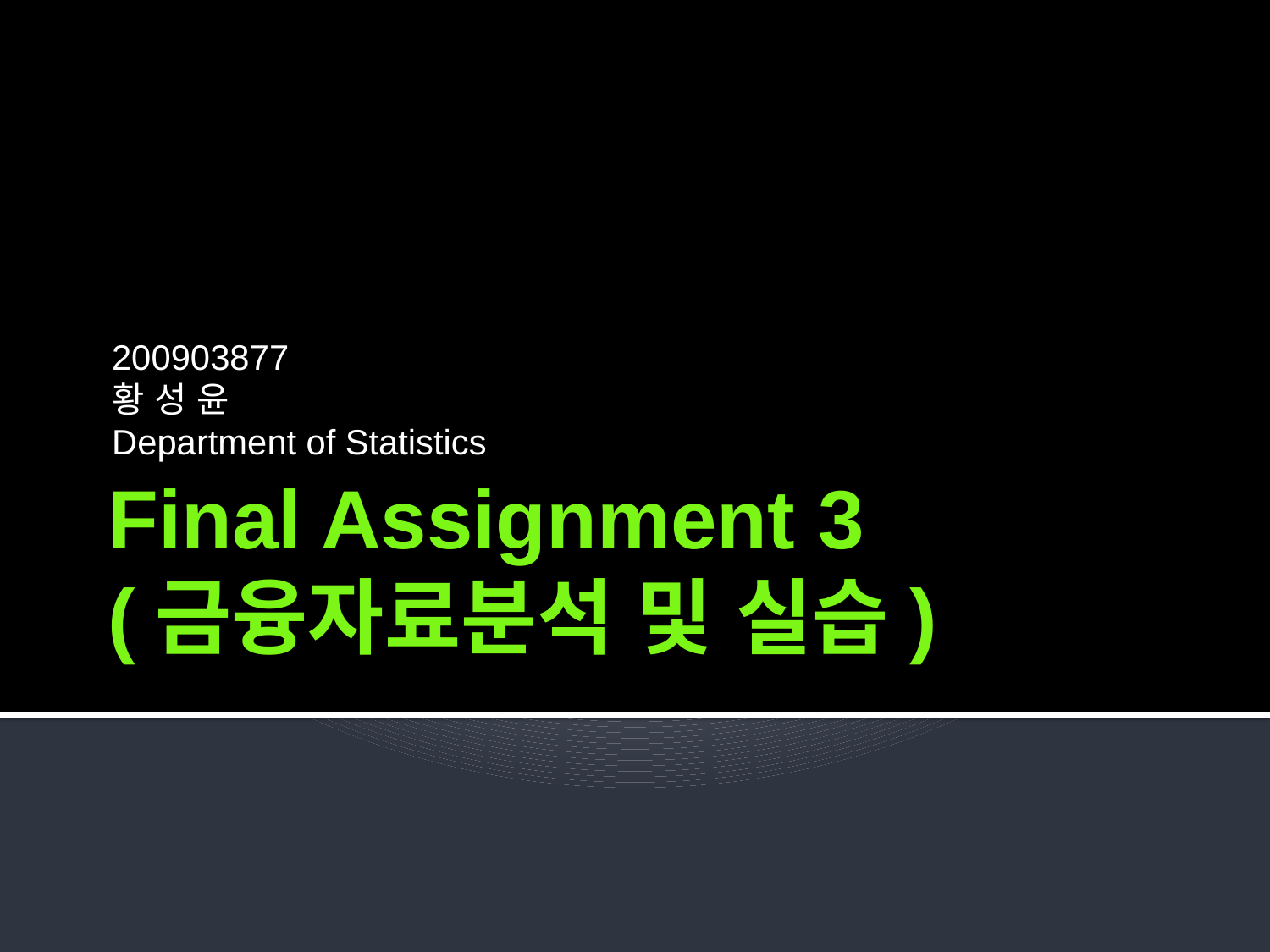

200903877
황 성 윤
Department of Statistics
# Final Assignment 3 (금융자료분석 및 실습)